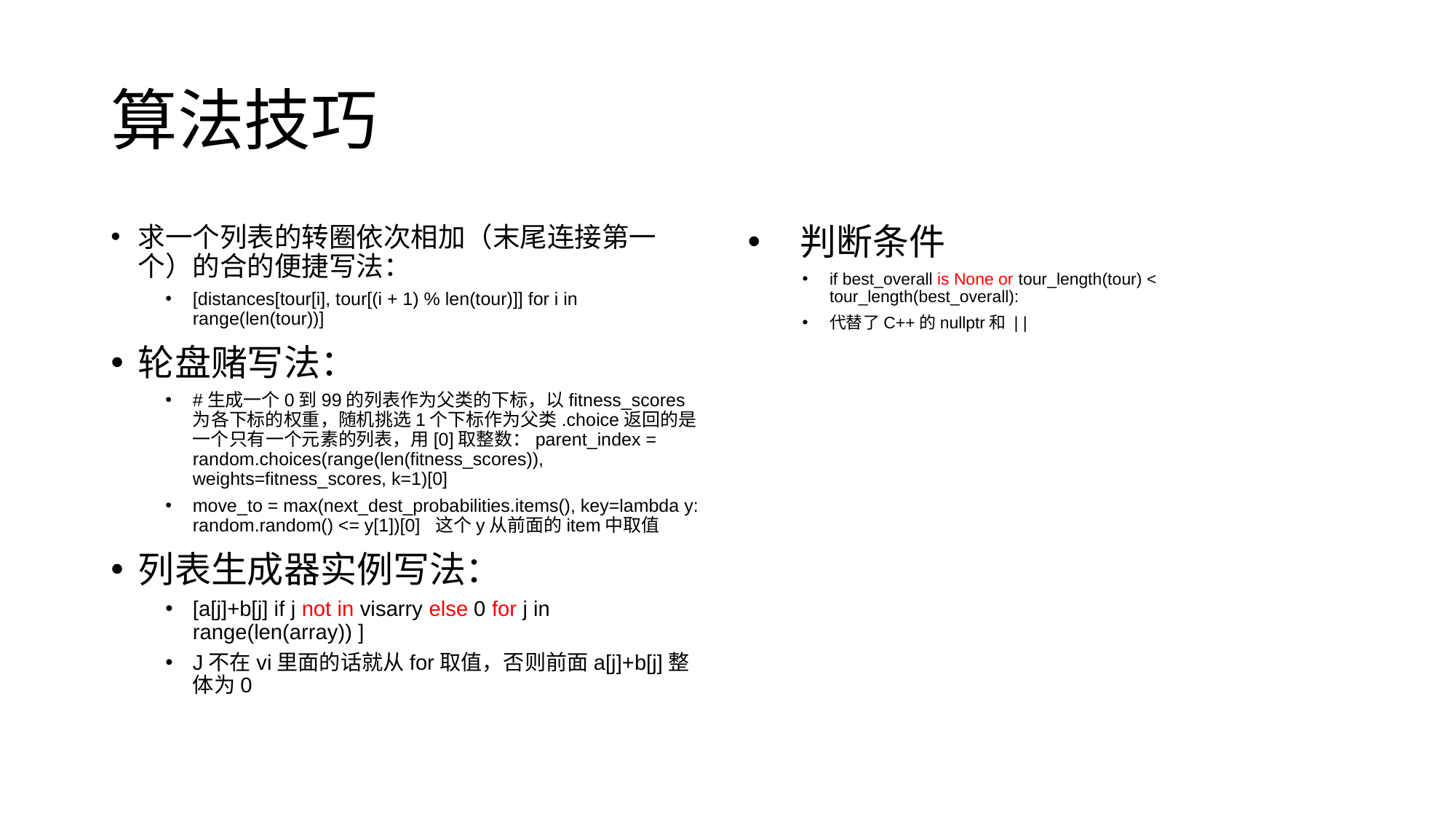

# 算法技巧
求一个列表的转圈依次相加（末尾连接第一个）的合的便捷写法：
[distances[tour[i], tour[(i + 1) % len(tour)]] for i in range(len(tour))]
轮盘赌写法：
#生成一个0到99的列表作为父类的下标，以fitness_scores为各下标的权重，随机挑选1个下标作为父类.choice返回的是一个只有一个元素的列表，用[0]取整数：parent_index = random.choices(range(len(fitness_scores)), weights=fitness_scores, k=1)[0]
move_to = max(next_dest_probabilities.items(), key=lambda y: random.random() <= y[1])[0]  这个y从前面的item中取值
列表生成器实例写法：
[a[j]+b[j] if j not in visarry else 0 for j in range(len(array)) ]
J不在vi里面的话就从for取值，否则前面a[j]+b[j]整体为0

  判断条件
if best_overall is None or tour_length(tour) < tour_length(best_overall):
代替了C++的nullptr和 | |